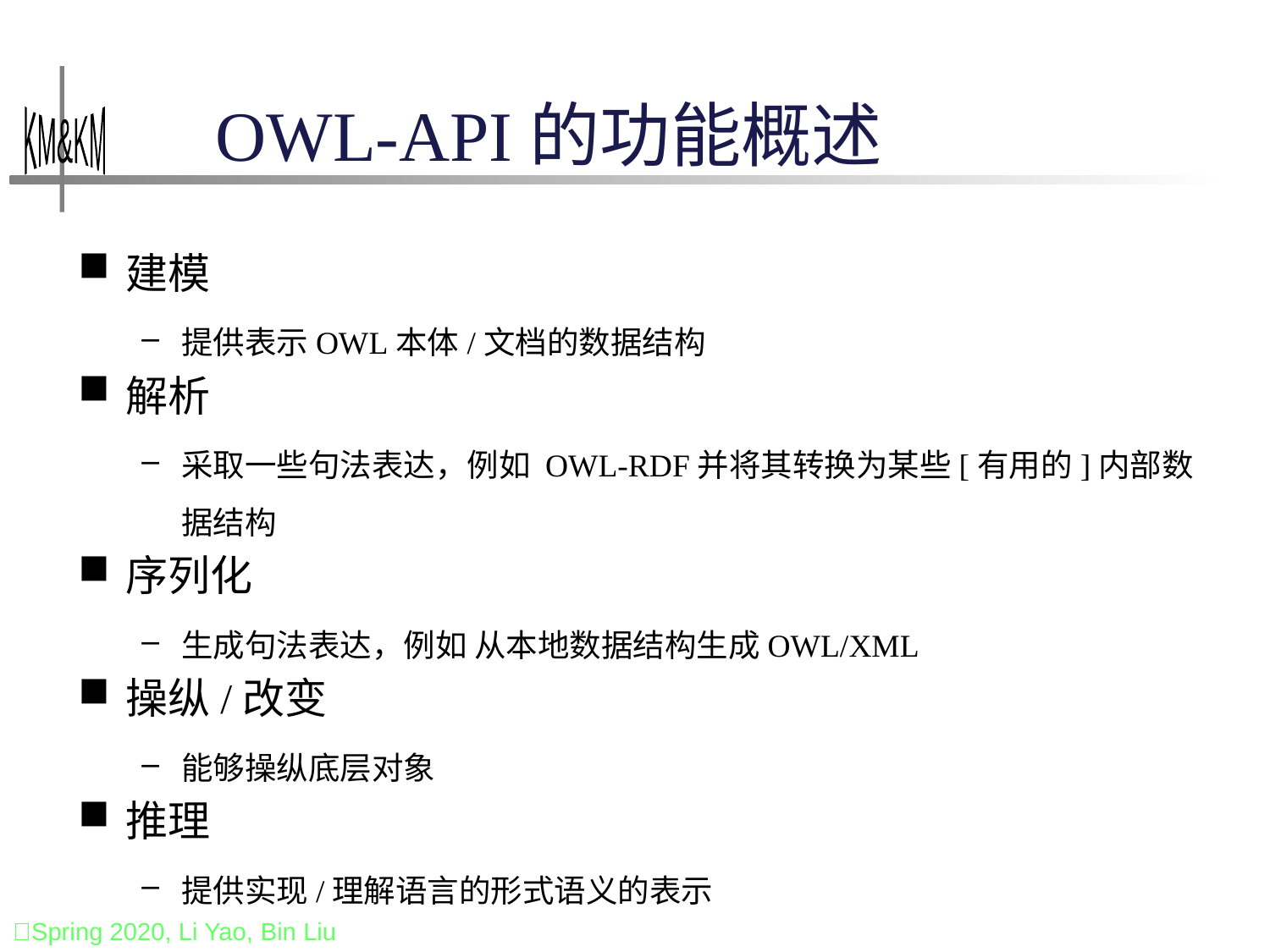

# OWL-API的功能概述
建模
提供表示OWL本体/文档的数据结构
解析
采取一些句法表达，例如 OWL-RDF并将其转换为某些[有用的]内部数据结构
序列化
生成句法表达，例如 从本地数据结构生成OWL/XML
操纵/改变
能够操纵底层对象
推理
提供实现/理解语言的形式语义的表示